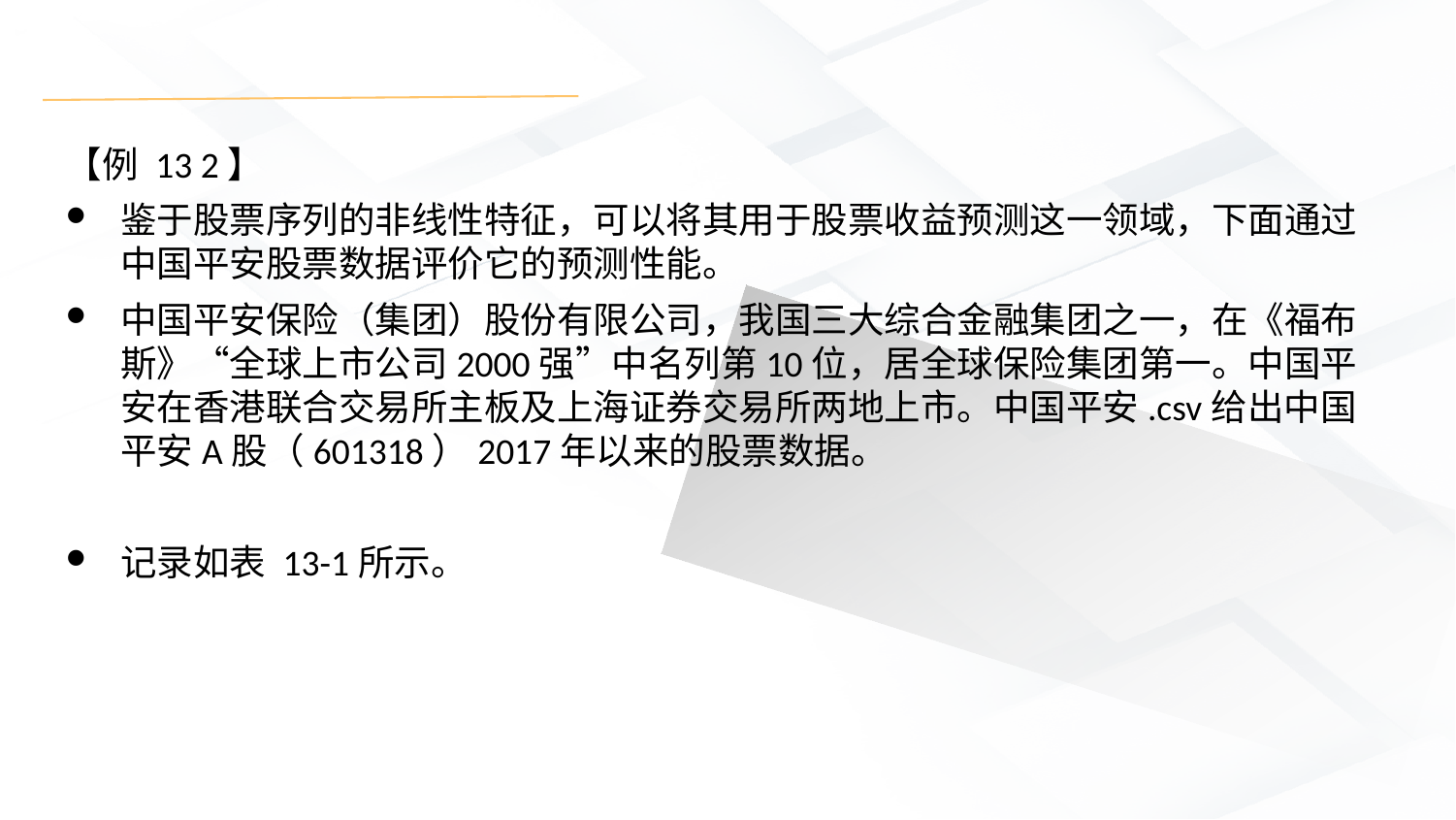

【例 13 2】
鉴于股票序列的非线性特征，可以将其用于股票收益预测这一领域，下面通过中国平安股票数据评价它的预测性能。
中国平安保险（集团）股份有限公司，我国三大综合金融集团之一，在《福布斯》“全球上市公司2000强”中名列第10位，居全球保险集团第一。中国平安在香港联合交易所主板及上海证券交易所两地上市。中国平安.csv给出中国平安A股（601318）2017年以来的股票数据。

记录如表 13-1所示。